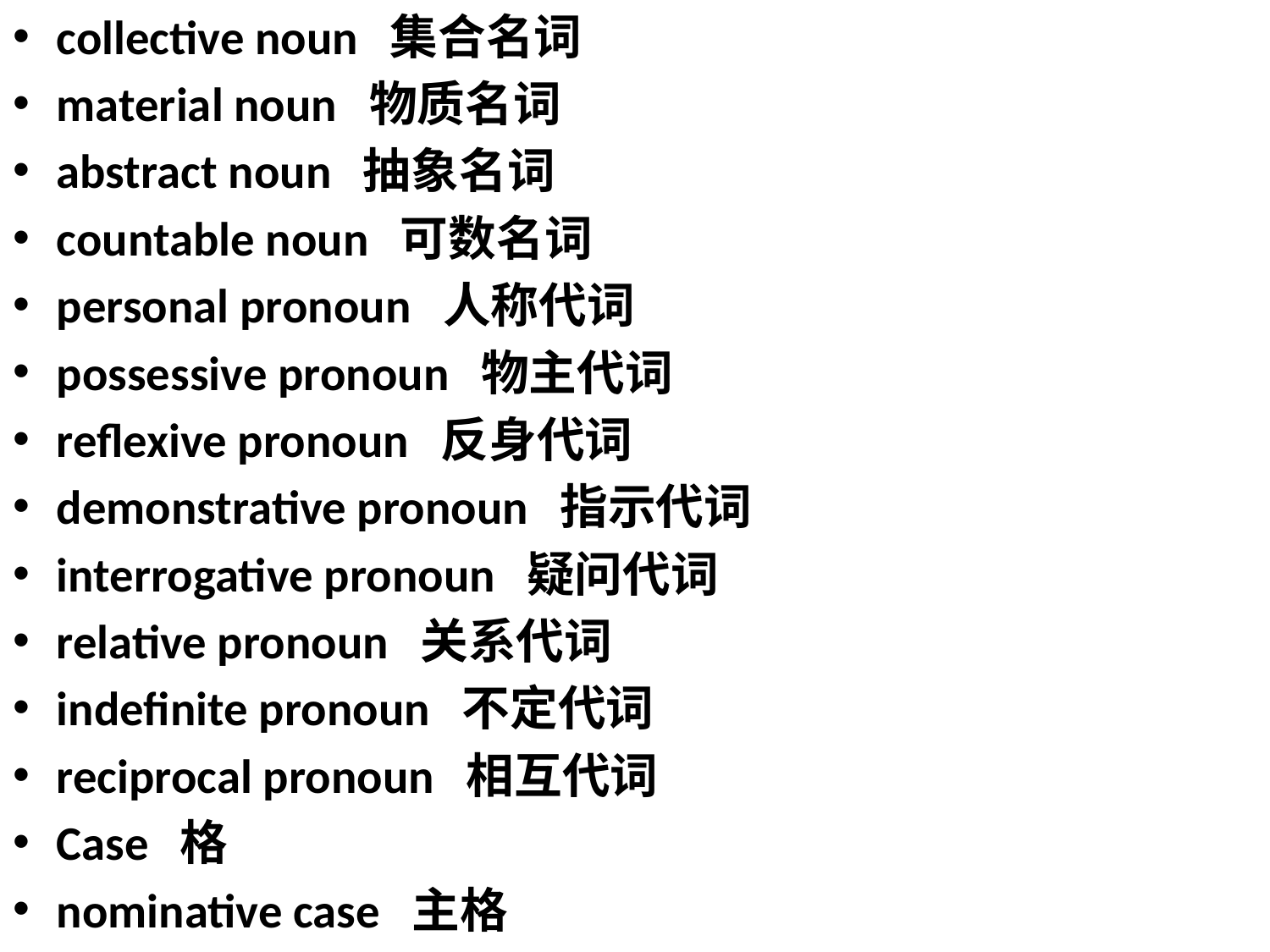

collective noun  集合名词
material noun  物质名词
abstract noun  抽象名词
countable noun  可数名词
personal pronoun  人称代词
possessive pronoun  物主代词
reflexive pronoun  反身代词
demonstrative pronoun  指示代词
interrogative pronoun  疑问代词
relative pronoun  关系代词
indefinite pronoun  不定代词
reciprocal pronoun  相互代词
Case  格
nominative case  主格